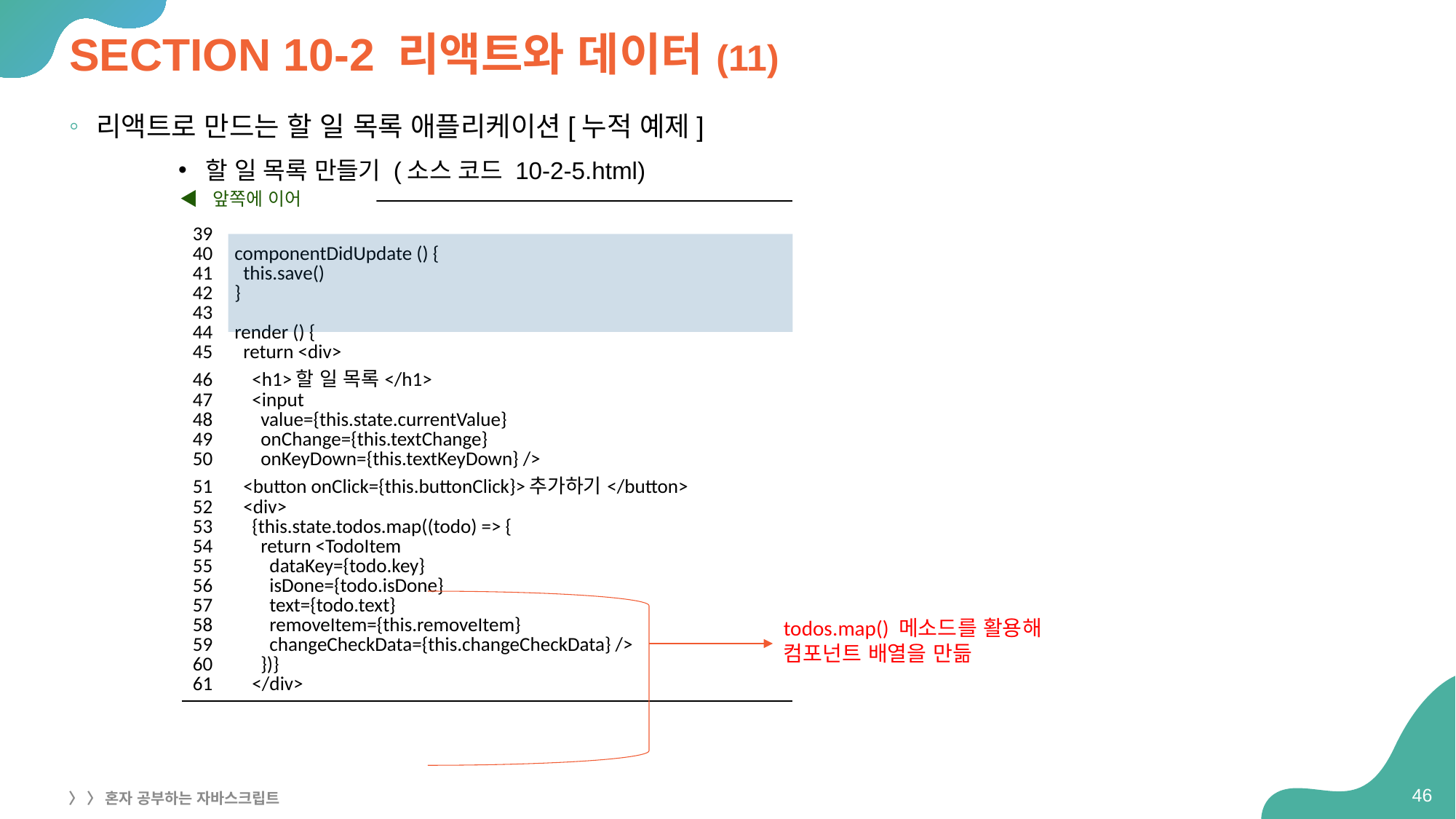

# SECTION 10-2 리액트와 데이터(11)
리액트로 만드는 할 일 목록 애플리케이션[누적 예제]
할 일 목록 만들기 (소스 코드 10-2-5.html)

◀  앞쪽에 이어
| 39 40 componentDidUpdate () { 41 this.save() 42 } 43 44 render () { 45 return <div> 46 <h1>할 일 목록</h1> 47 <input 48 value={this.state.currentValue} 49 onChange={this.textChange} 50 onKeyDown={this.textKeyDown} /> 51 <button onClick={this.buttonClick}>추가하기</button> 52 <div> 53 {this.state.todos.map((todo) => { 54 return <TodoItem 55 dataKey={todo.key} 56 isDone={todo.isDone} 57 text={todo.text} 58 removeItem={this.removeItem} 59 changeCheckData={this.changeCheckData} /> 60 })} 61 </div> |
| --- |

todos.map() 메소드를 활용해
컴포넌트 배열을 만듦
46
〉 〉 혼자 공부하는 자바스크립트